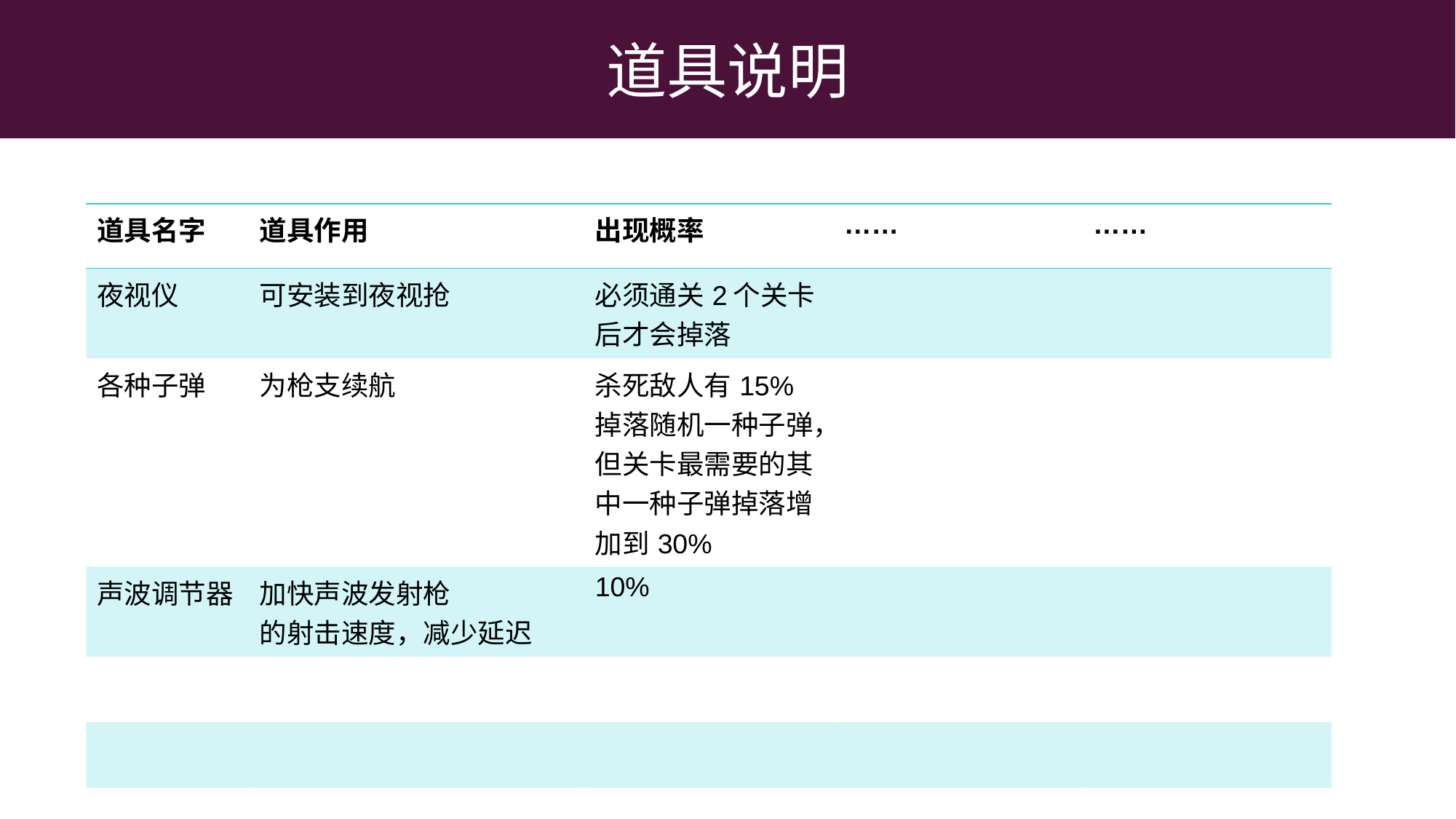

道具说明
| 道具名字 | 道具作用 | 出现概率 | …… | …… |
| --- | --- | --- | --- | --- |
| 夜视仪 | 可安装到夜视抢 | 必须通关2个关卡后才会掉落 |  |  |
| 各种子弹 | 为枪支续航 | 杀死敌人有15%掉落随机一种子弹，但关卡最需要的其中一种子弹掉落增加到30% |  |  |
| 声波调节器 | 加快声波发射枪 的射击速度，减少延迟 | 10% |  |  |
|  |  |  |  |  |
|  |  |  |  |  |
|  |  |  |  |  |
|  |  |  |  |  |